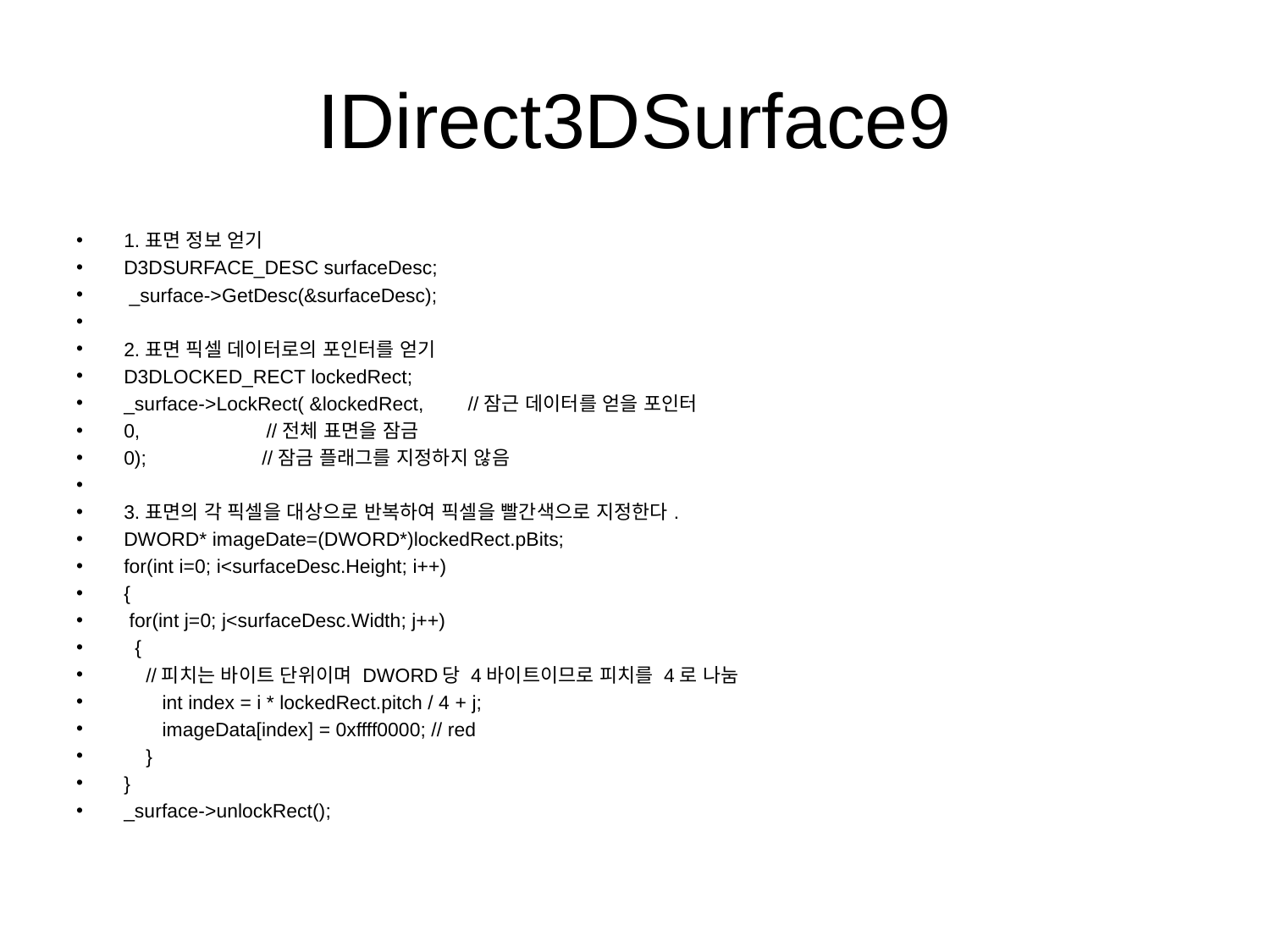

# IDirect3DSurface9
1.표면 정보 얻기
D3DSURFACE_DESC surfaceDesc;
 _surface->GetDesc(&surfaceDesc);

2.표면 픽셀 데이터로의 포인터를 얻기
D3DLOCKED_RECT lockedRect;
_surface->LockRect( &lockedRect,        //잠근 데이터를 얻을 포인터
0,                       //전체 표면을 잠금
0);                     //잠금 플래그를 지정하지 않음

3.표면의 각 픽셀을 대상으로 반복하여 픽셀을 빨간색으로 지정한다.
DWORD* imageDate=(DWORD*)lockedRect.pBits;
for(int i=0; i<surfaceDesc.Height; i++)
{
 for(int j=0; j<surfaceDesc.Width; j++)
  {
    //피치는 바이트 단위이며 DWORD당 4바이트이므로 피치를 4로 나눔
       int index = i * lockedRect.pitch / 4 + j;
       imageData[index] = 0xffff0000; // red
    }
}
_surface->unlockRect();